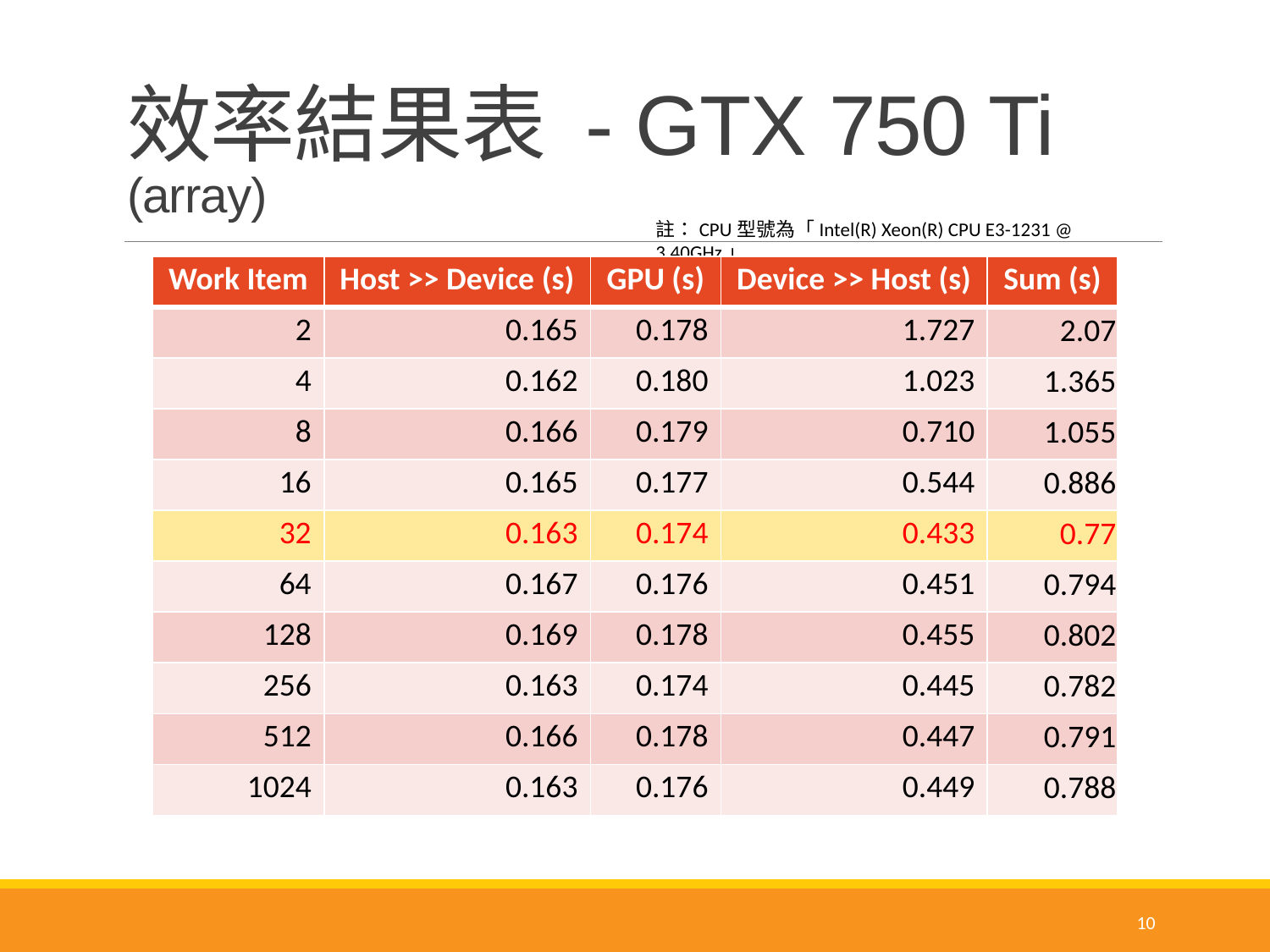

# 效率結果表 - GTX 750 Ti (array)
註：CPU型號為「Intel(R) Xeon(R) CPU E3-1231 @ 3.40GHz」
| Work Item | Host >> Device (s) | GPU (s) | Device >> Host (s) | Sum (s) |
| --- | --- | --- | --- | --- |
| 2 | 0.165 | 0.178 | 1.727 | 2.07 |
| 4 | 0.162 | 0.180 | 1.023 | 1.365 |
| 8 | 0.166 | 0.179 | 0.710 | 1.055 |
| 16 | 0.165 | 0.177 | 0.544 | 0.886 |
| 32 | 0.163 | 0.174 | 0.433 | 0.77 |
| 64 | 0.167 | 0.176 | 0.451 | 0.794 |
| 128 | 0.169 | 0.178 | 0.455 | 0.802 |
| 256 | 0.163 | 0.174 | 0.445 | 0.782 |
| 512 | 0.166 | 0.178 | 0.447 | 0.791 |
| 1024 | 0.163 | 0.176 | 0.449 | 0.788 |
10